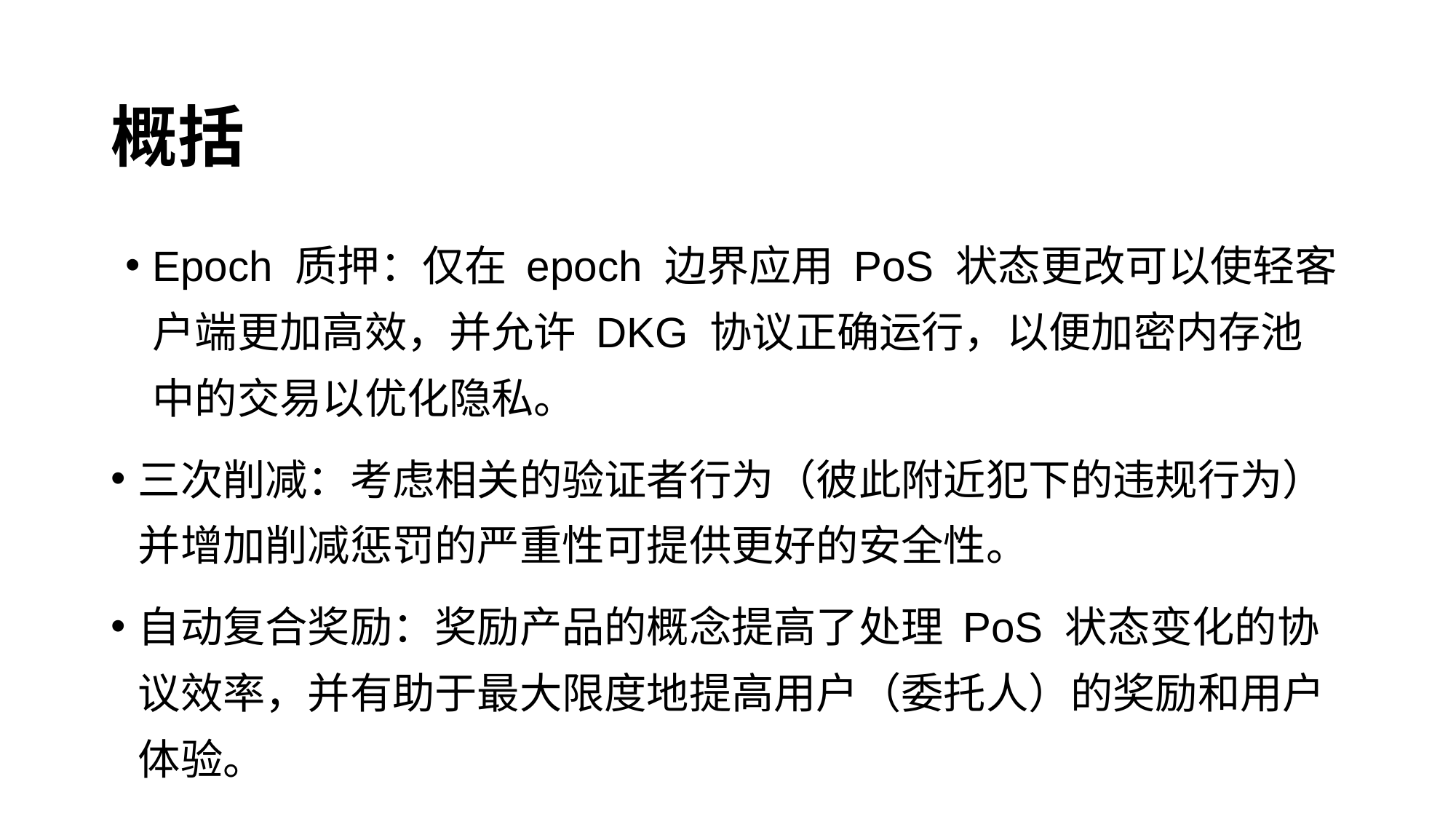

# 概括
Epoch 质押：仅在 epoch 边界应用 PoS 状态更改可以使轻客户端更加高效，并允许 DKG 协议正确运行，以便加密内存池中的交易以优化隐私。
三次削减：考虑相关的验证者行为（彼此附近犯下的违规行为）并增加削减惩罚的严重性可提供更好的安全性。
自动复合奖励：奖励产品的概念提高了处理 PoS 状态变化的协议效率，并有助于最大限度地提高用户（委托人）的奖励和用户体验。